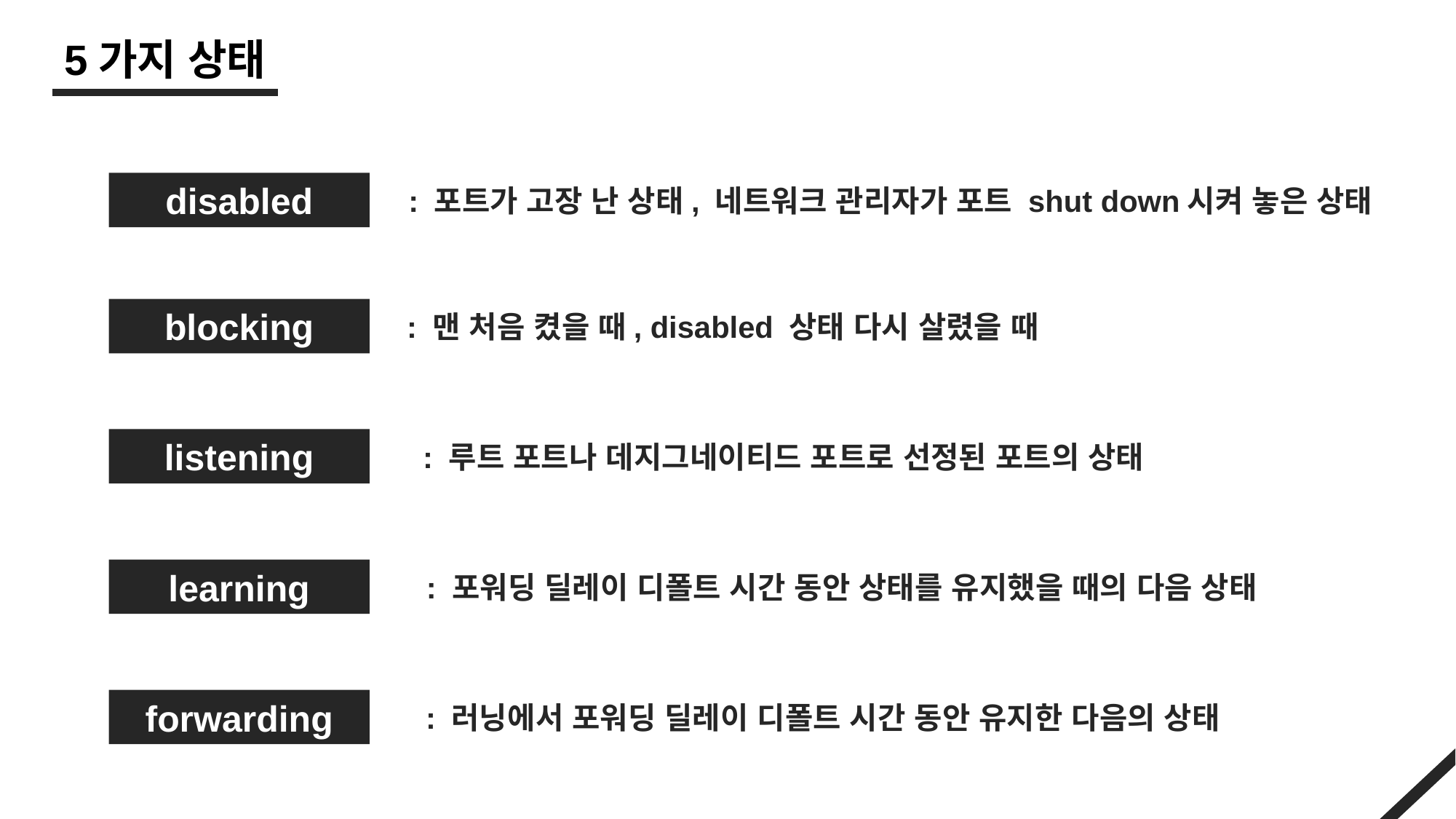

5가지 상태

disabled
: 포트가 고장 난 상태, 네트워크 관리자가 포트 shut down시켜 놓은 상태
blocking
: 맨 처음 켰을 때, disabled 상태 다시 살렸을 때
listening
: 루트 포트나 데지그네이티드 포트로 선정된 포트의 상태
learning
: 포워딩 딜레이 디폴트 시간 동안 상태를 유지했을 때의 다음 상태
forwarding
: 러닝에서 포워딩 딜레이 디폴트 시간 동안 유지한 다음의 상태